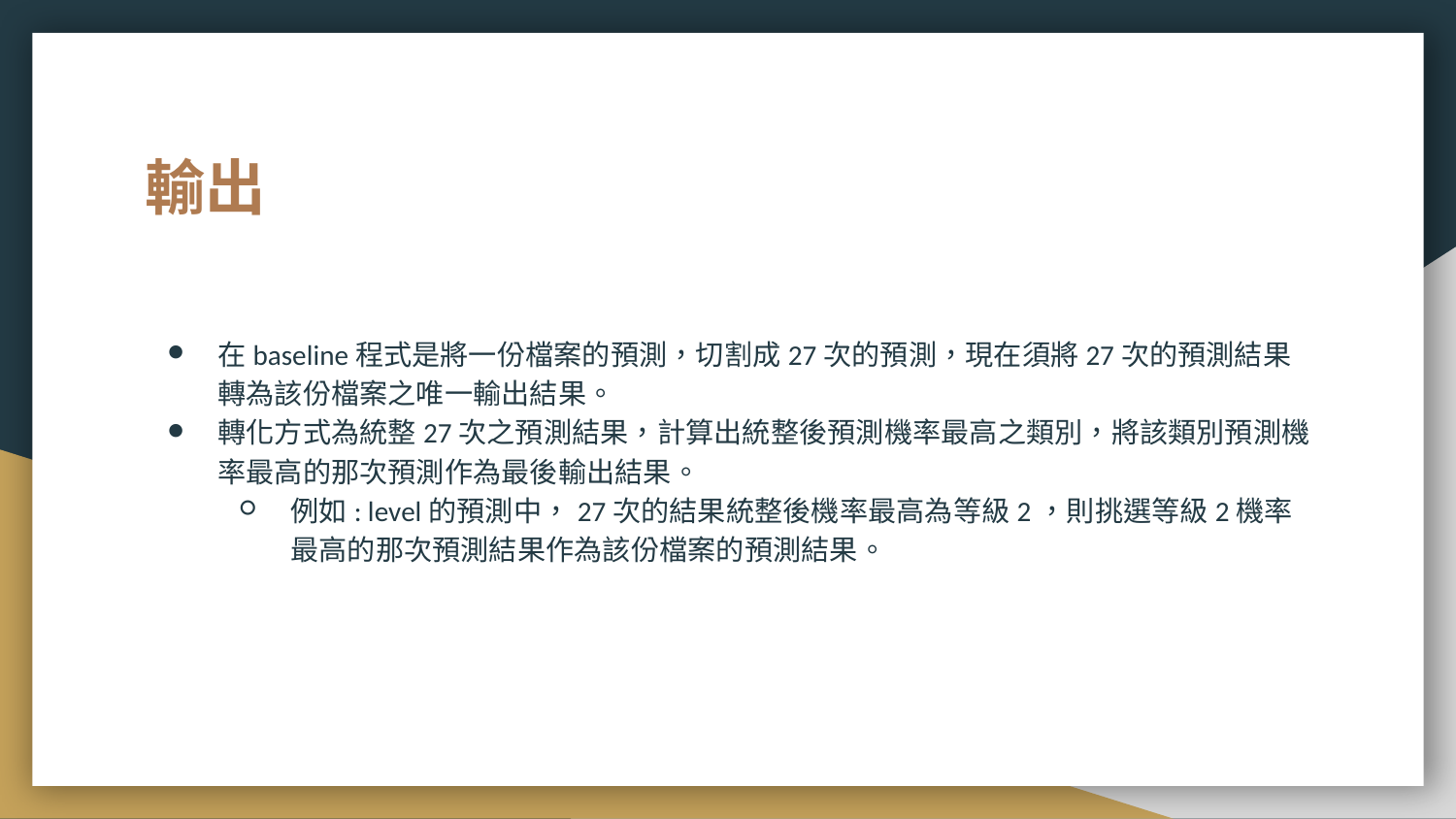

# 輸出
在baseline程式是將一份檔案的預測，切割成27次的預測，現在須將27次的預測結果轉為該份檔案之唯一輸出結果。
轉化方式為統整27次之預測結果，計算出統整後預測機率最高之類別，將該類別預測機率最高的那次預測作為最後輸出結果。
例如: level的預測中，27次的結果統整後機率最高為等級2，則挑選等級2機率最高的那次預測結果作為該份檔案的預測結果。